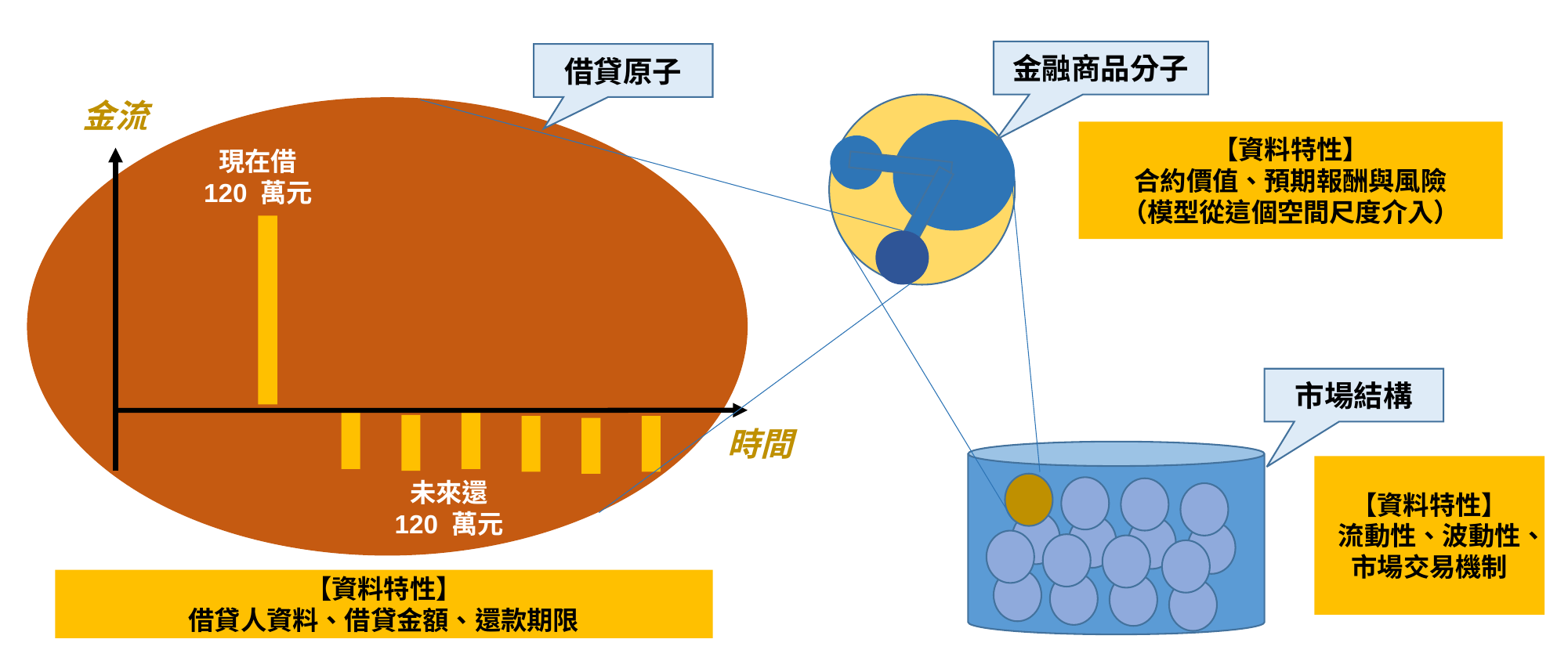

金融商品分子
借貸原子
金流

【資料特性】
合約價值、預期報酬與風險
（模型從這個空間尺度介入）

現在借 120 萬元

市場結構
時間

【資料特性】
流動性、波動性、市場交易機制

未來還
120 萬元

【資料特性】
借貸人資料、借貸金額、還款期限